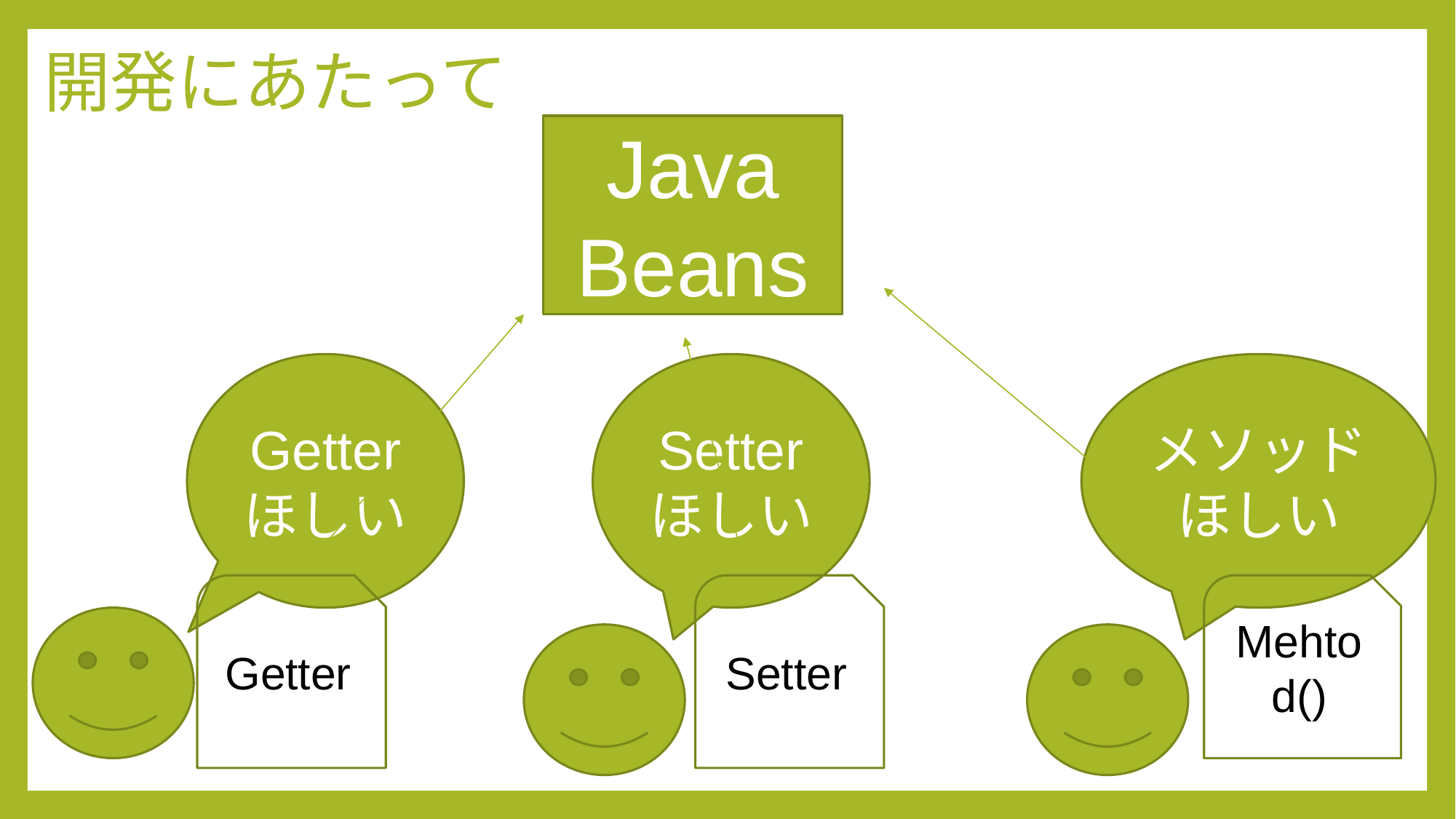

# 開発にあたって
Java
Beans
メソッド
ほしい
Setter
ほしい
Getter
ほしい
Getter

Setter

Mehtod()